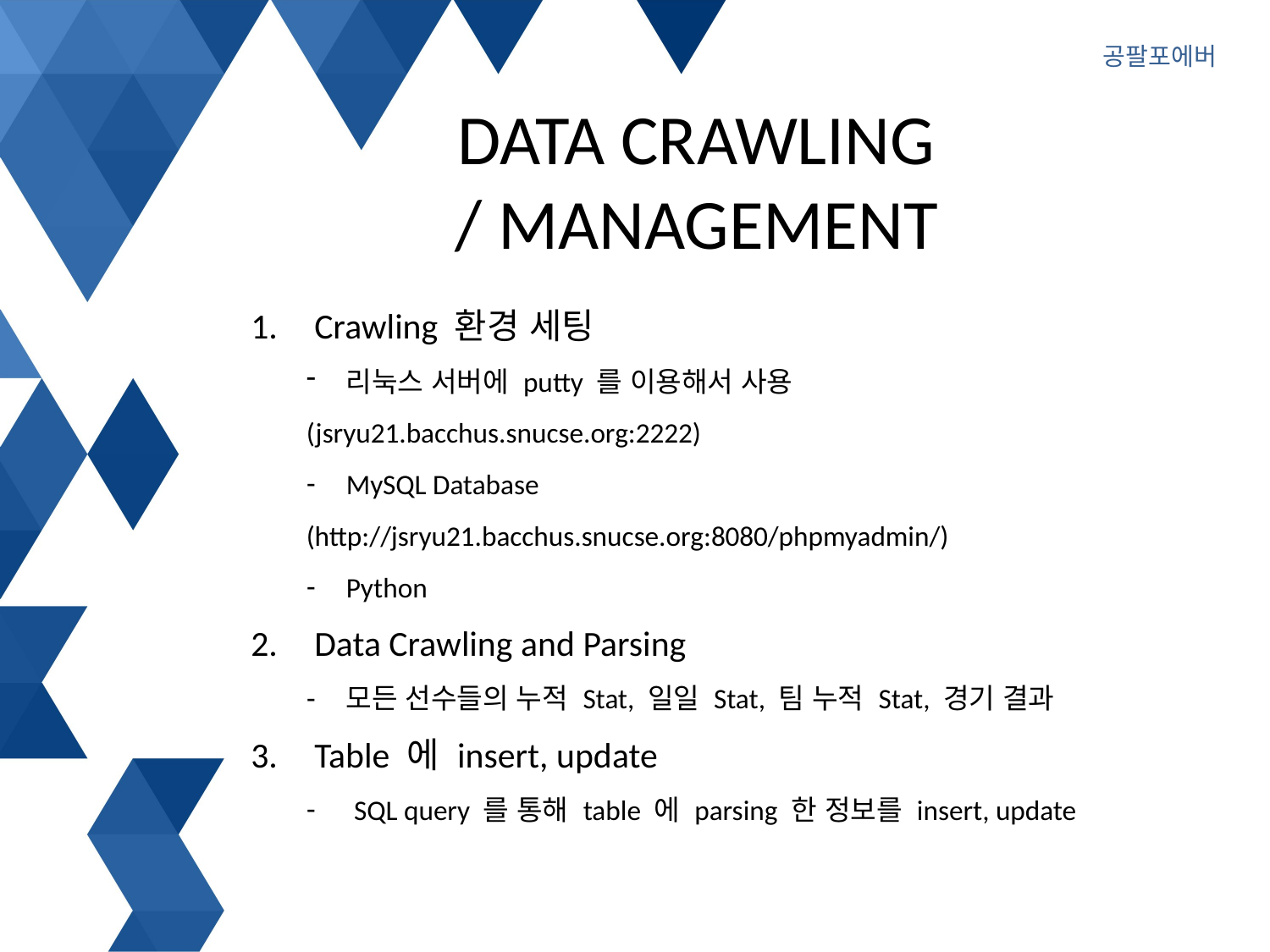

공팔포에버
# Data Crawling / Management
Crawling 환경 세팅
리눅스 서버에 putty 를 이용해서 사용
(jsryu21.bacchus.snucse.org:2222)
MySQL Database
(http://jsryu21.bacchus.snucse.org:8080/phpmyadmin/)
Python
Data Crawling and Parsing
모든 선수들의 누적 Stat, 일일 Stat, 팀 누적 Stat, 경기 결과
Table 에 insert, update
SQL query 를 통해 table 에 parsing 한 정보를 insert, update